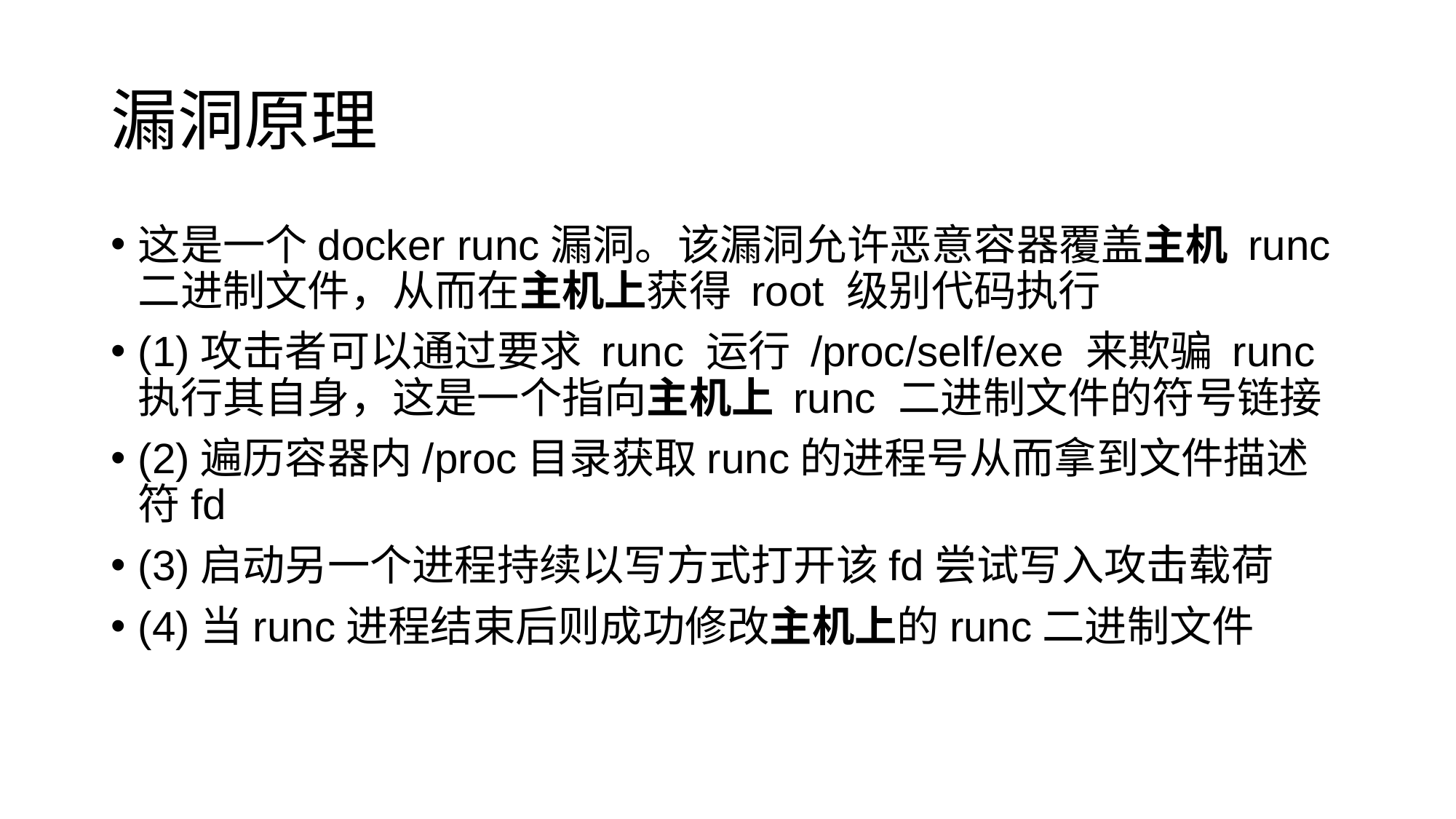

# 漏洞原理
这是一个docker runc漏洞。该漏洞允许恶意容器覆盖主机 runc 二进制文件，从而在主机上获得 root 级别代码执行
(1)攻击者可以通过要求 runc 运行 /proc/self/exe 来欺骗 runc 执行其自身，这是一个指向主机上 runc 二进制文件的符号链接
(2)遍历容器内/proc目录获取runc的进程号从而拿到文件描述符fd
(3)启动另一个进程持续以写方式打开该fd尝试写入攻击载荷
(4)当runc进程结束后则成功修改主机上的runc二进制文件